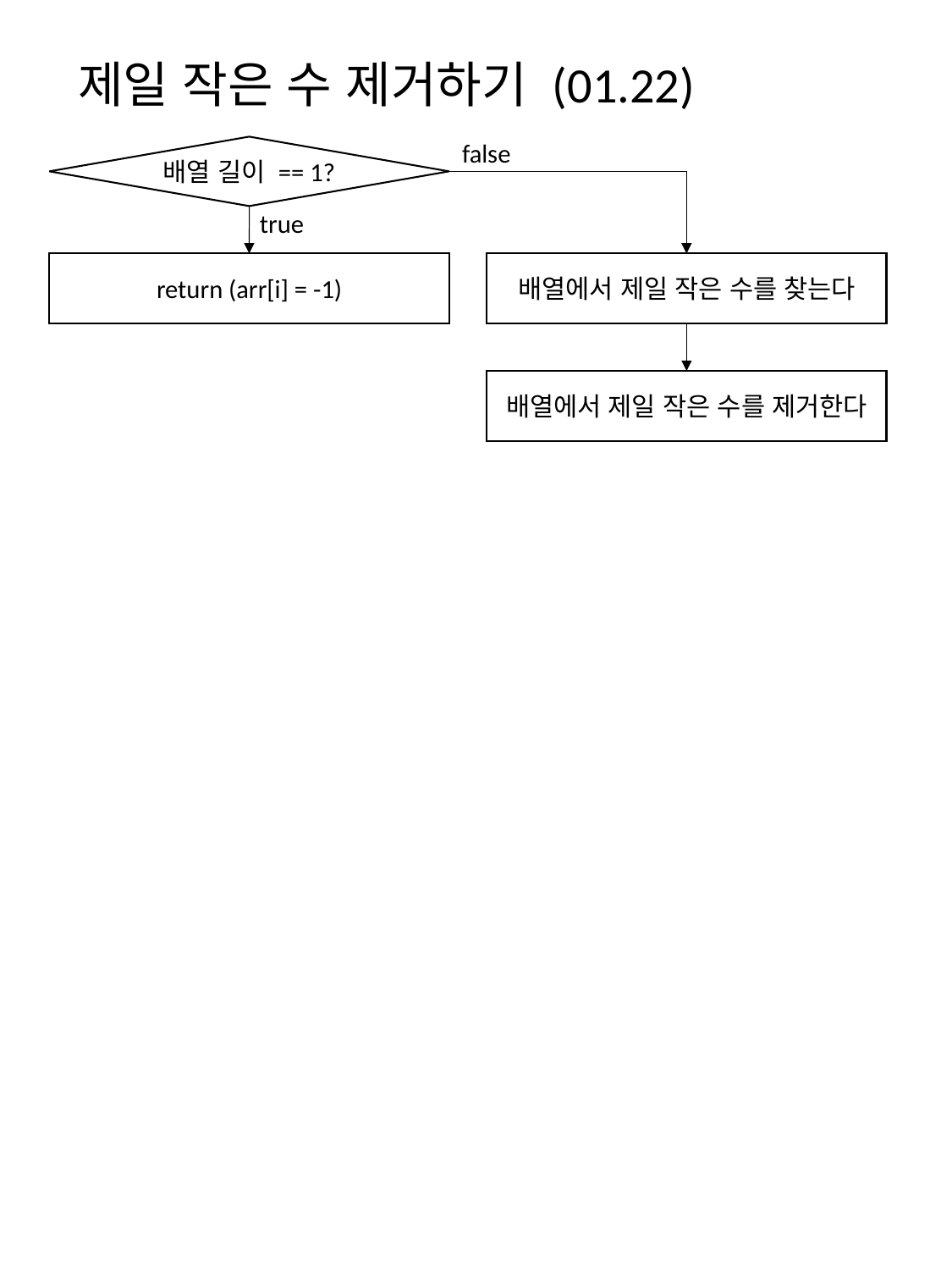

# 제일 작은 수 제거하기 (01.22)
false
배열 길이 == 1?
true
return (arr[i] = -1)
배열에서 제일 작은 수를 찾는다
배열에서 제일 작은 수를 제거한다